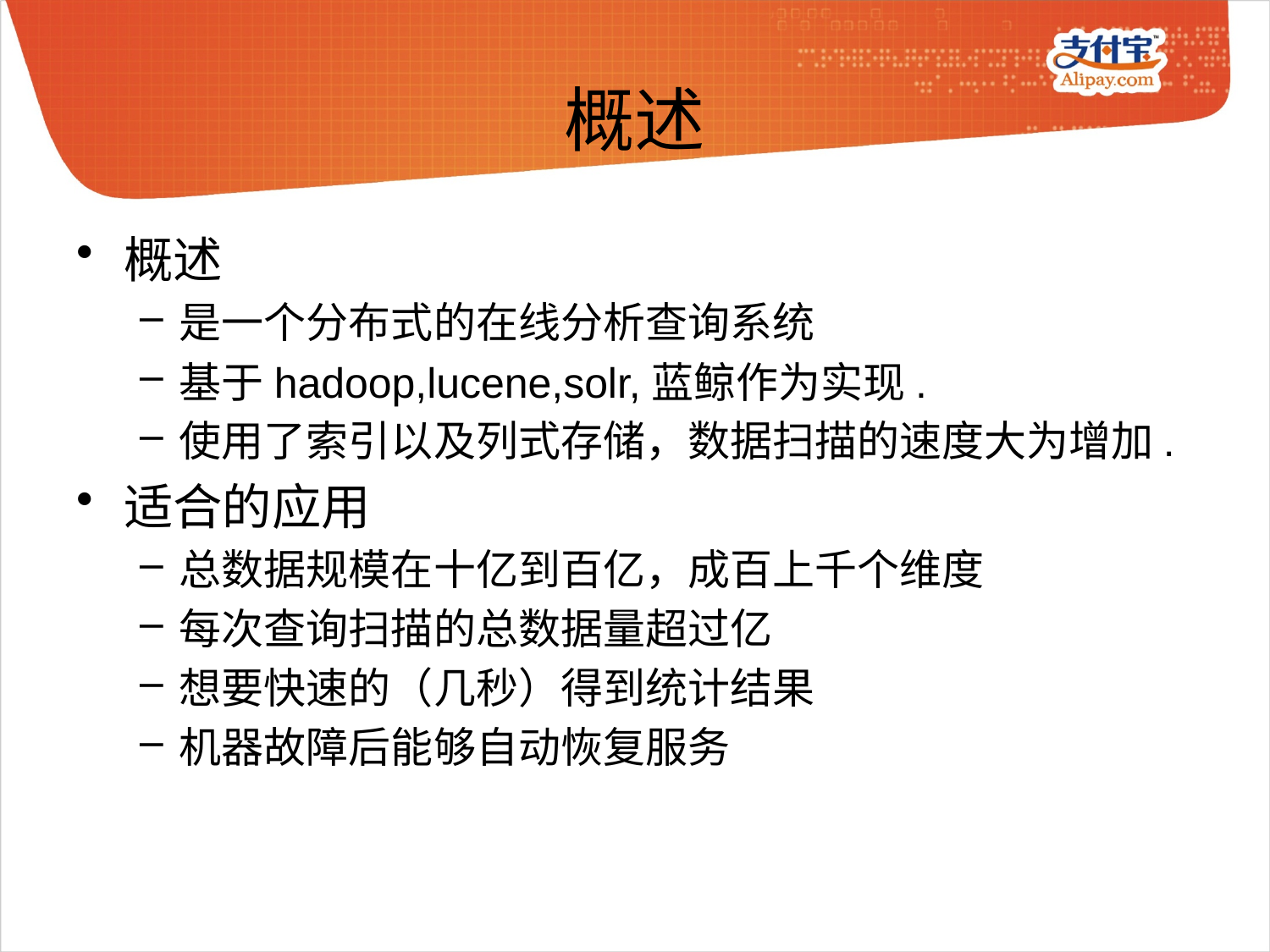

# 概述
概述
是一个分布式的在线分析查询系统
基于hadoop,lucene,solr,蓝鲸作为实现.
使用了索引以及列式存储，数据扫描的速度大为增加.
适合的应用
总数据规模在十亿到百亿，成百上千个维度
每次查询扫描的总数据量超过亿
想要快速的（几秒）得到统计结果
机器故障后能够自动恢复服务